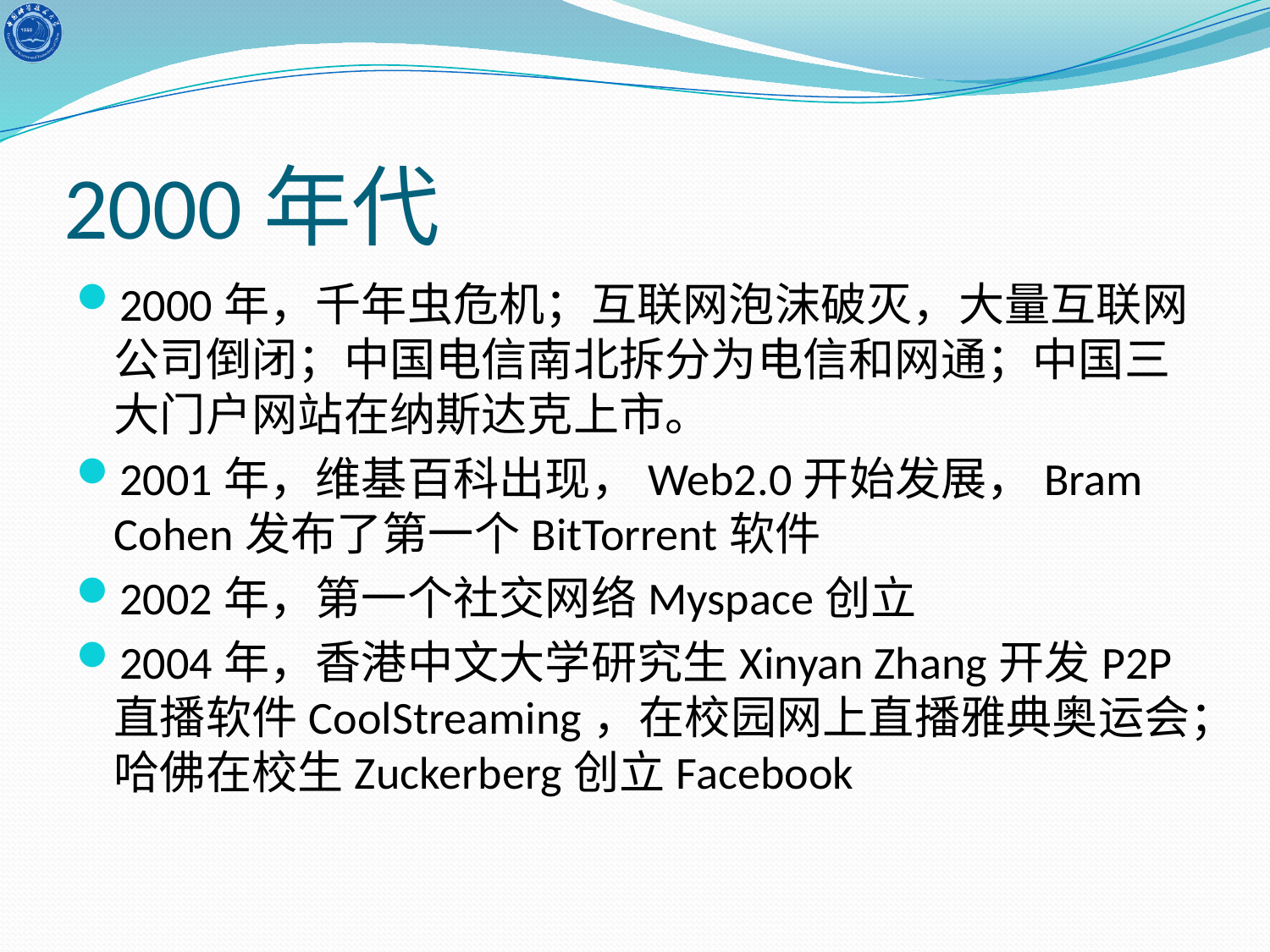

# 2000年代
2000年，千年虫危机；互联网泡沫破灭，大量互联网公司倒闭；中国电信南北拆分为电信和网通；中国三大门户网站在纳斯达克上市。
2001年，维基百科出现，Web2.0开始发展，Bram Cohen发布了第一个BitTorrent软件
2002年，第一个社交网络Myspace创立
2004年，香港中文大学研究生Xinyan Zhang开发P2P直播软件CoolStreaming，在校园网上直播雅典奥运会；哈佛在校生Zuckerberg创立Facebook